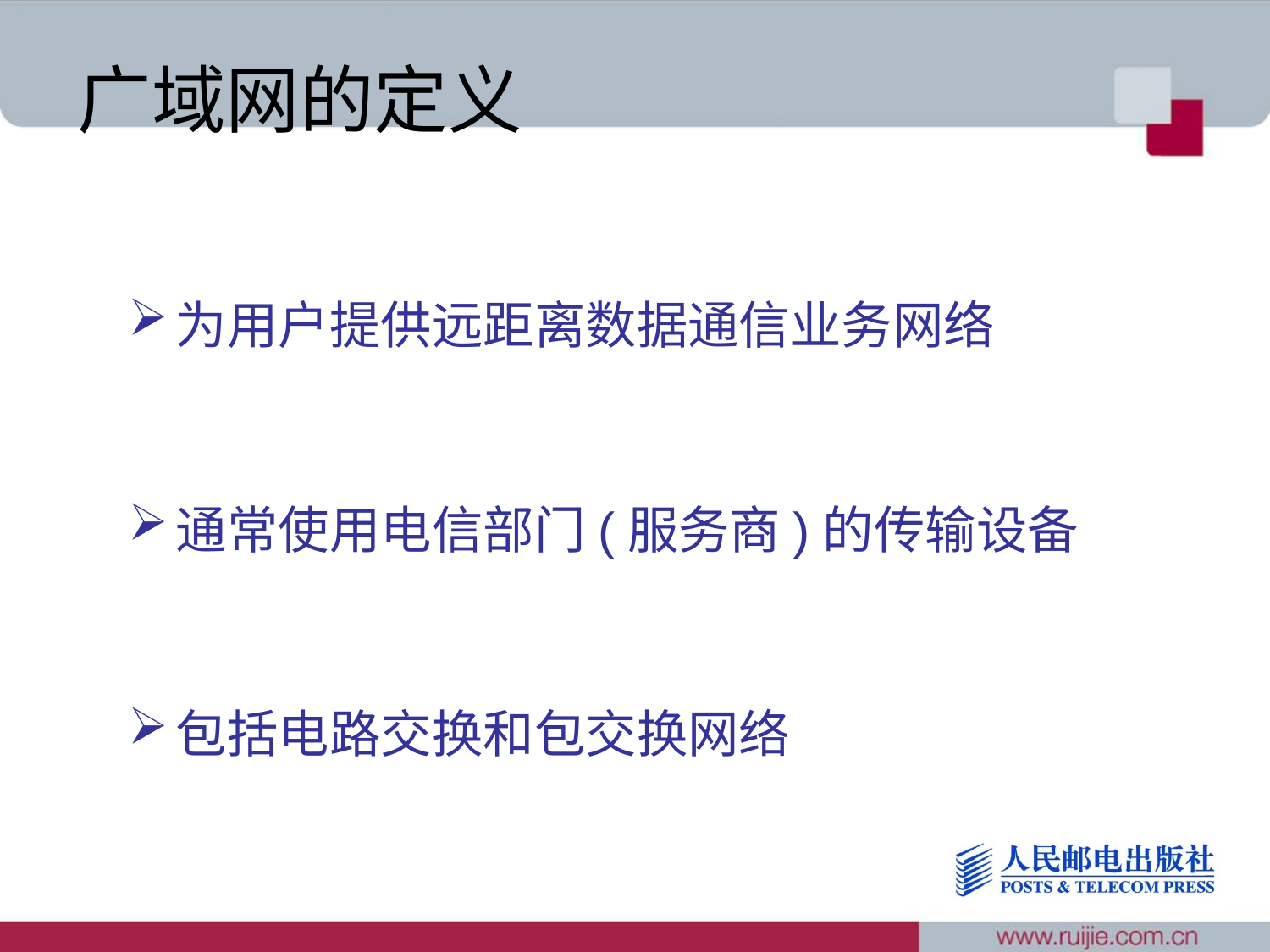

广域网的定义
为用户提供远距离数据通信业务网络

通常使用电信部门(服务商)的传输设备

包括电路交换和包交换网络